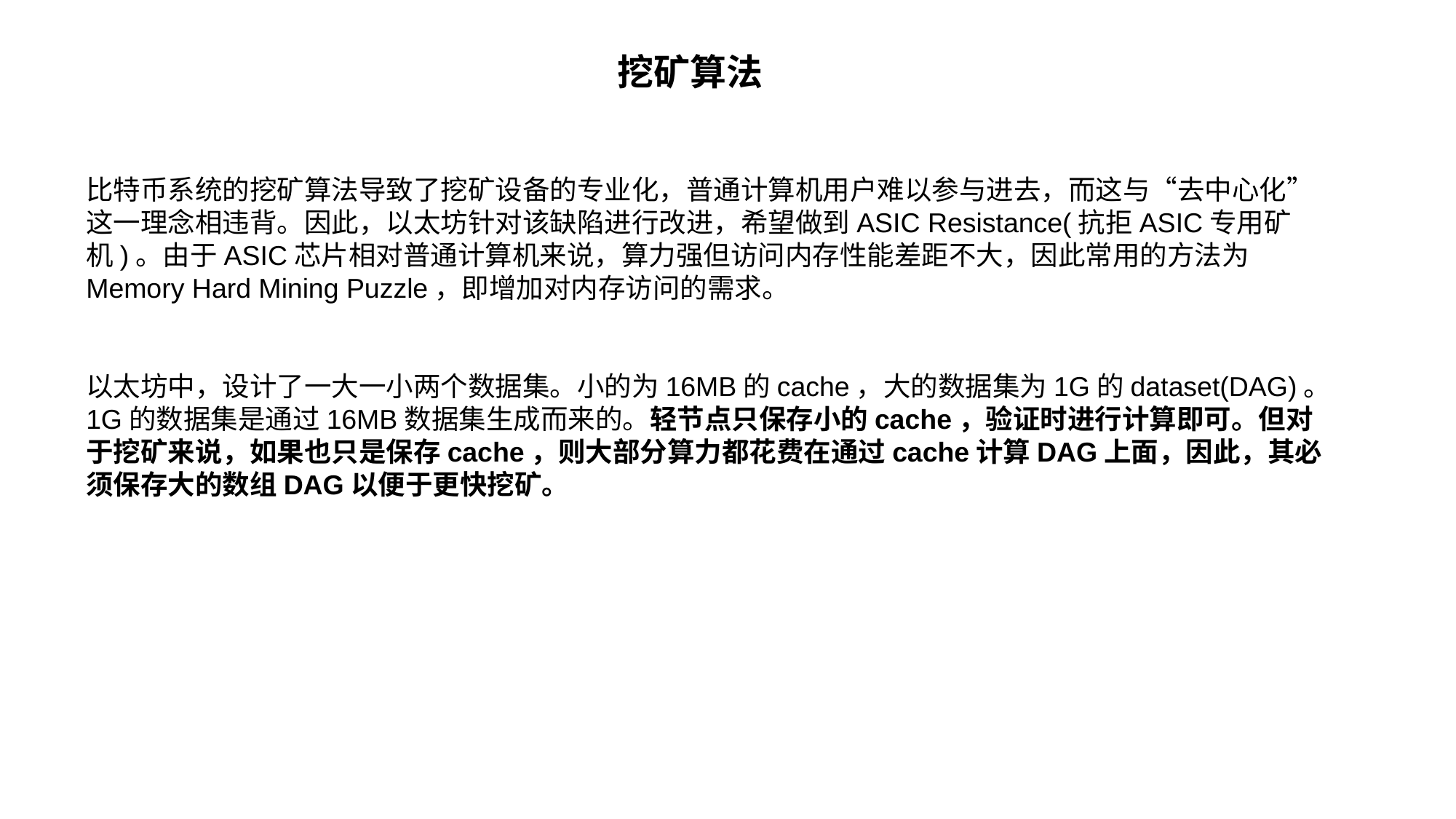

挖矿算法
比特币系统的挖矿算法导致了挖矿设备的专业化，普通计算机用户难以参与进去，而这与“去中心化”这一理念相违背。因此，以太坊针对该缺陷进行改进，希望做到ASIC Resistance(抗拒ASIC专用矿机)。由于ASIC芯片相对普通计算机来说，算力强但访问内存性能差距不大，因此常用的方法为Memory Hard Mining Puzzle，即增加对内存访问的需求。

以太坊中，设计了一大一小两个数据集。小的为16MB的cache，大的数据集为1G的dataset(DAG)。1G的数据集是通过16MB数据集生成而来的。轻节点只保存小的cache，验证时进行计算即可。但对于挖矿来说，如果也只是保存cache，则大部分算力都花费在通过cache计算DAG上面，因此，其必须保存大的数组DAG以便于更快挖矿。